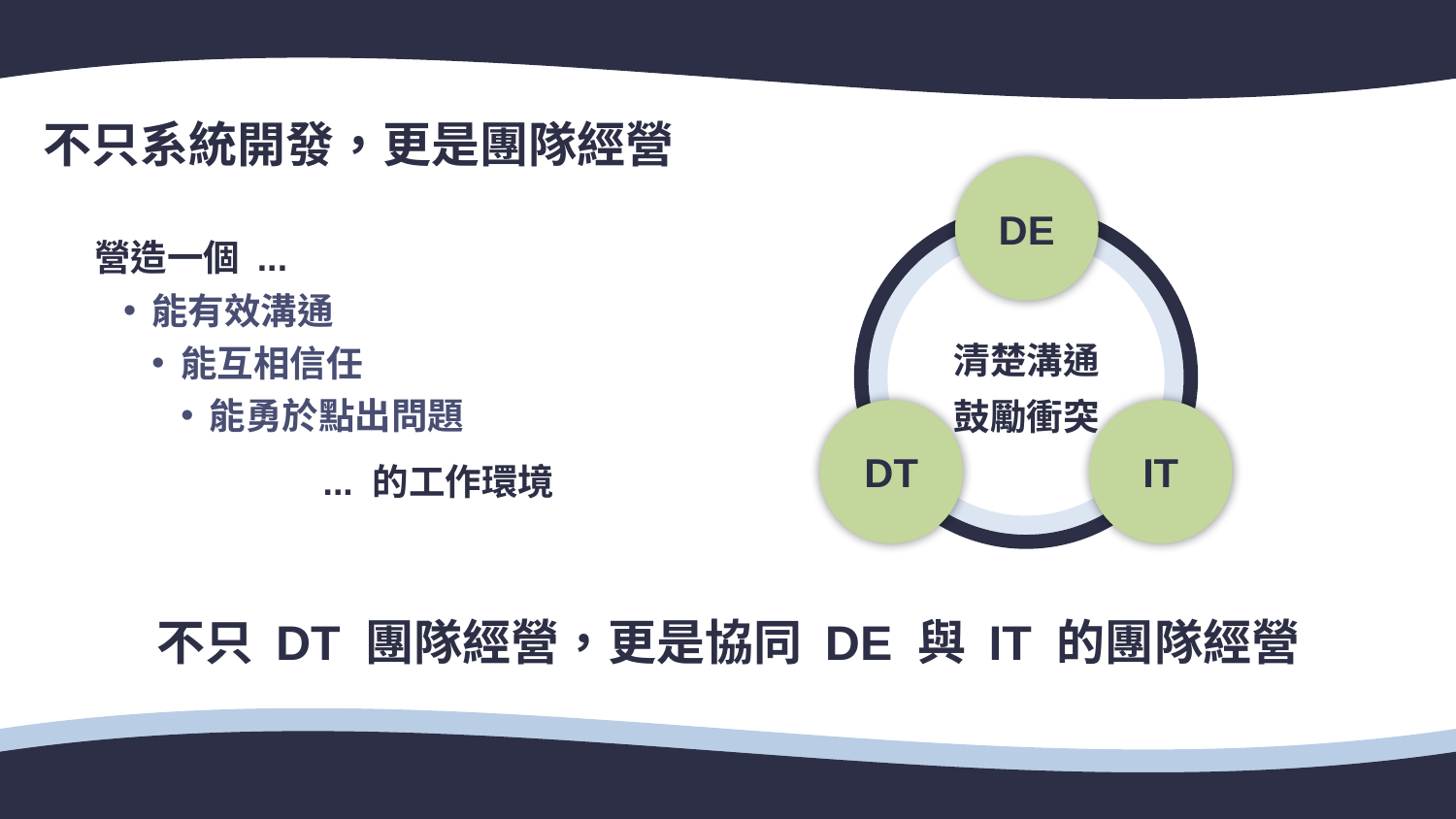

不只系統開發，更是團隊經營
DE

清楚溝通
鼓勵衝突
DT
IT

營造一個 ...
能有效溝通
能互相信任
能勇於點出問題
... 的工作環境
不只 DT 團隊經營，更是協同 DE 與 IT 的團隊經營